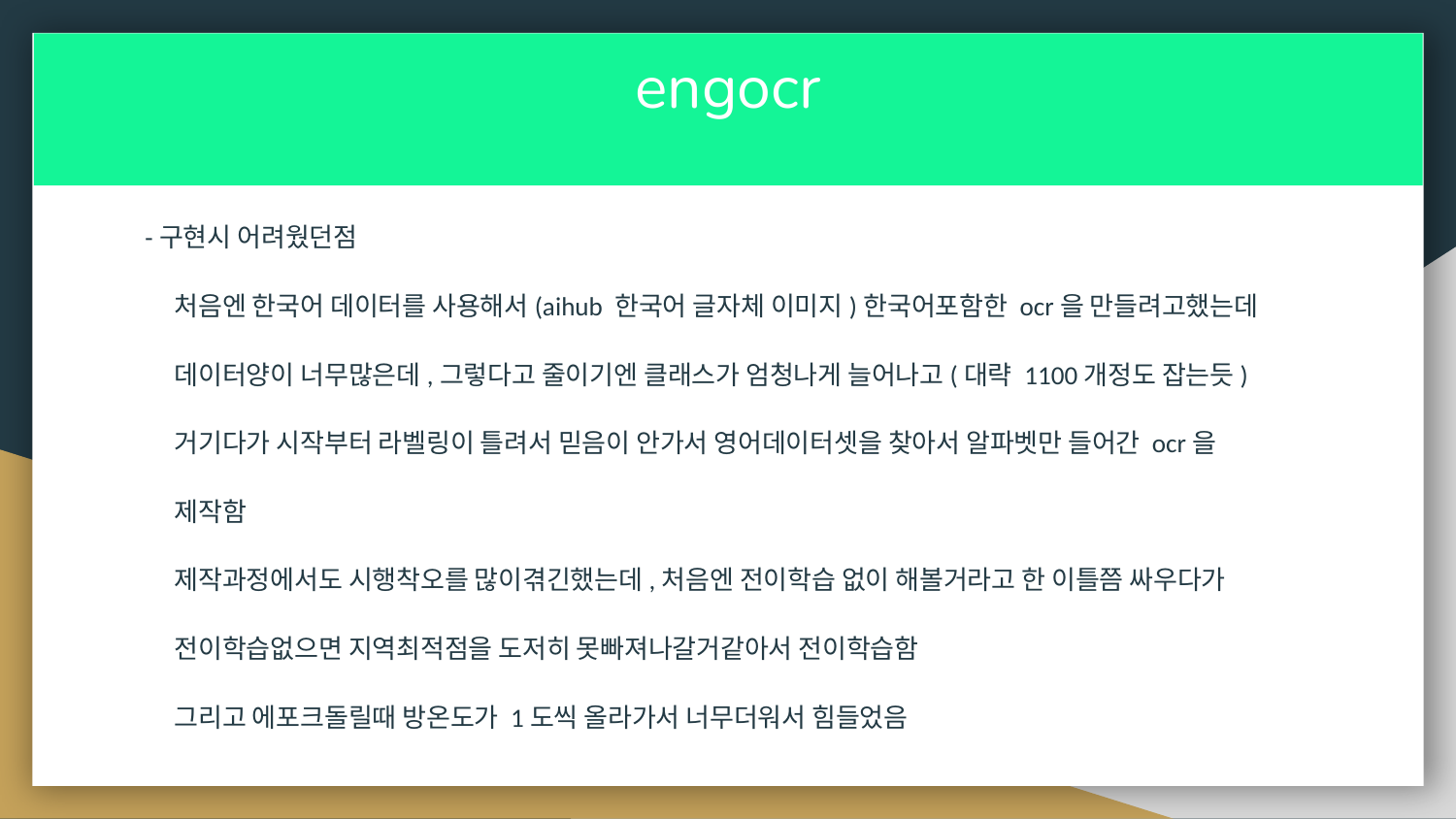

# engocr
-구현시 어려웠던점
    처음엔 한국어 데이터를 사용해서(aihub 한국어 글자체 이미지)한국어포함한 ocr을 만들려고했는데
    데이터양이 너무많은데,그렇다고 줄이기엔 클래스가 엄청나게 늘어나고(대략 1100개정도 잡는듯)
    거기다가 시작부터 라벨링이 틀려서 믿음이 안가서 영어데이터셋을 찾아서 알파벳만 들어간 ocr을
    제작함
    제작과정에서도 시행착오를 많이겪긴했는데,처음엔 전이학습 없이 해볼거라고 한 이틀쯤 싸우다가
    전이학습없으면 지역최적점을 도저히 못빠져나갈거같아서 전이학습함
    그리고 에포크돌릴때 방온도가 1도씩 올라가서 너무더워서 힘들었음